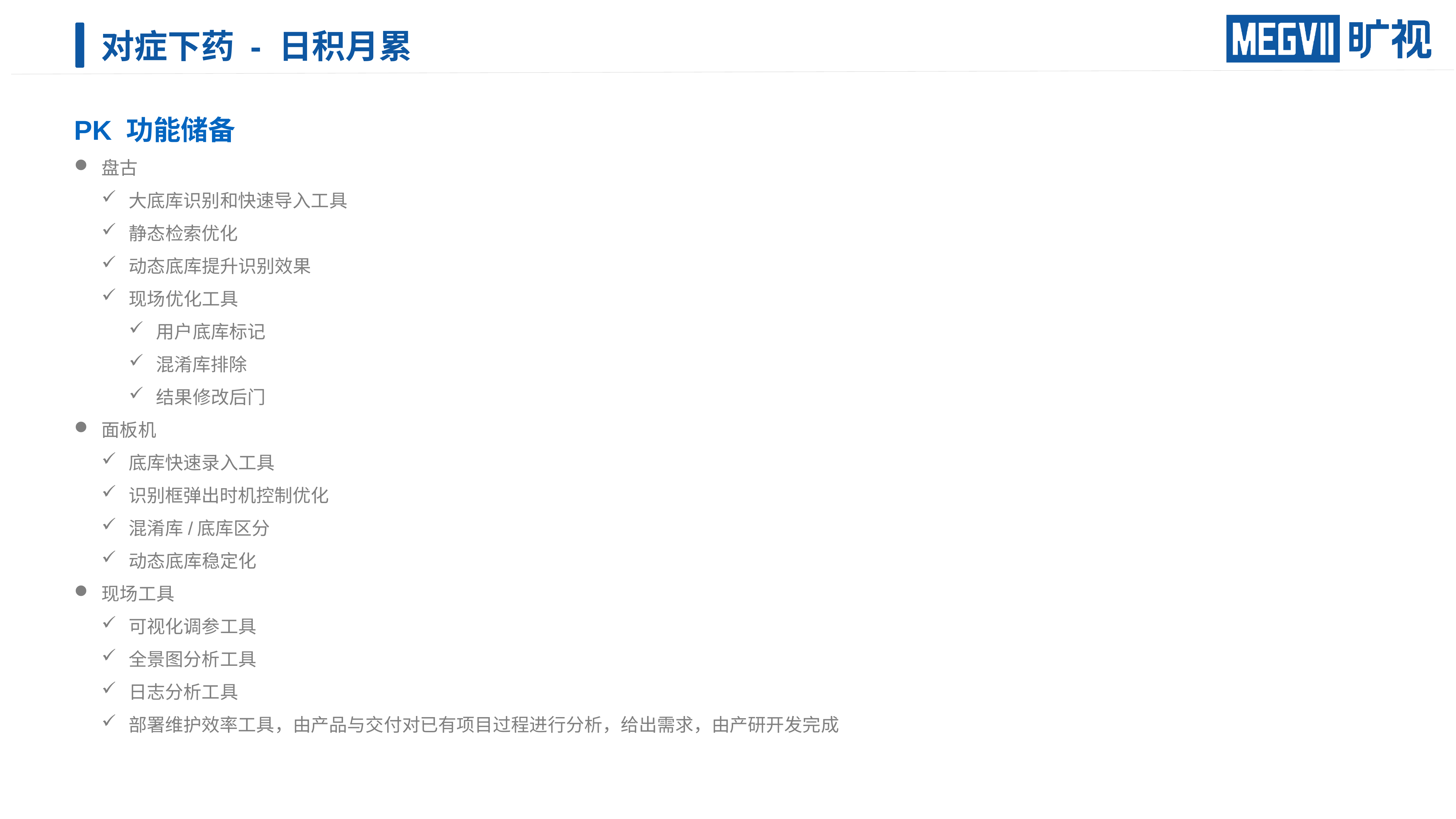

# 对症下药 - 日积月累
PK 功能储备
盘古
大底库识别和快速导入工具
静态检索优化
动态底库提升识别效果
现场优化工具
用户底库标记
混淆库排除
结果修改后门
面板机
底库快速录入工具
识别框弹出时机控制优化
混淆库/底库区分
动态底库稳定化
现场工具
可视化调参工具
全景图分析工具
日志分析工具
部署维护效率工具，由产品与交付对已有项目过程进行分析，给出需求，由产研开发完成